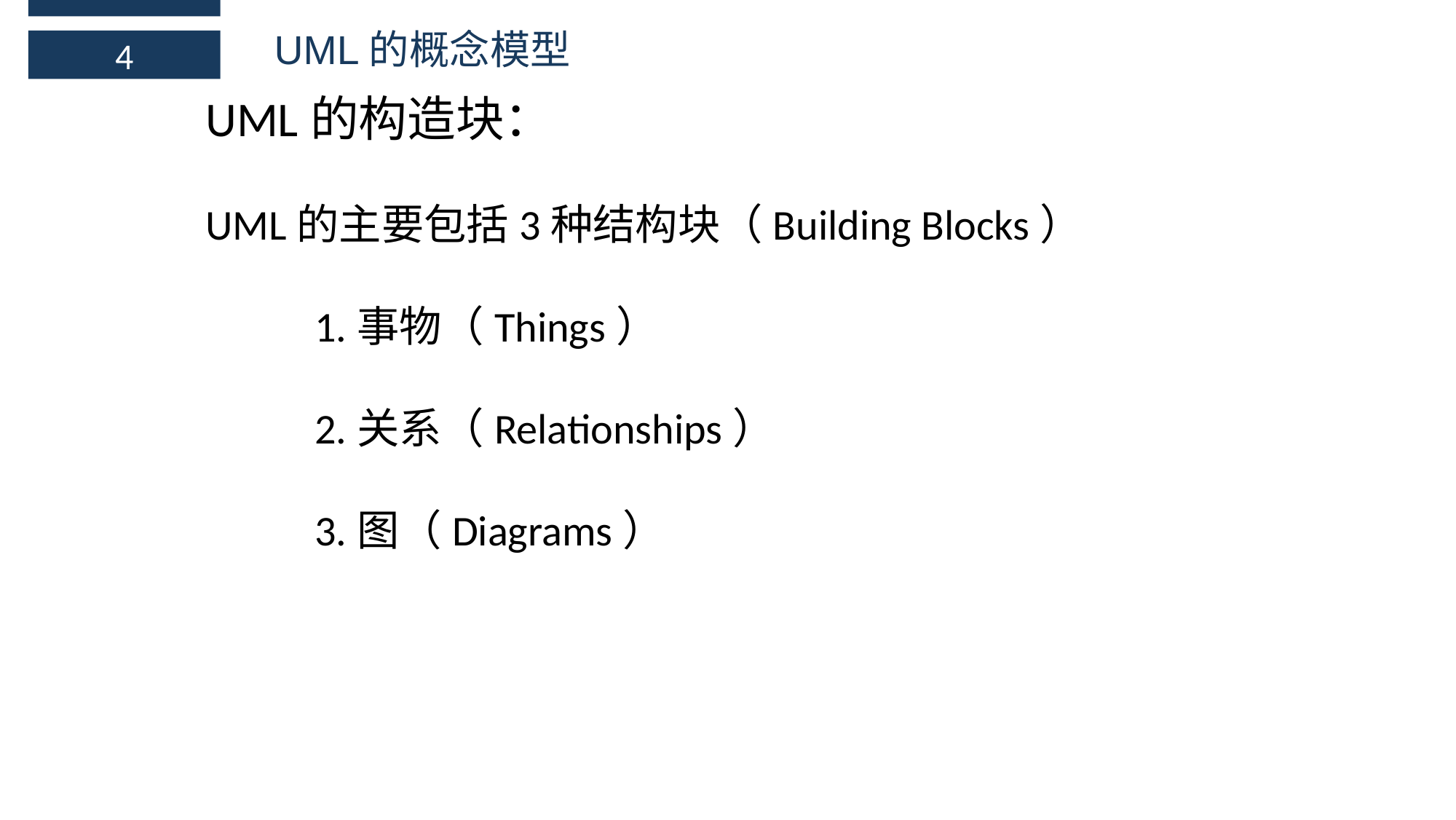

UML的概念模型
4
UML的构造块：

UML的主要包括3种结构块（Building Blocks）

	1.事物（Things）

	2.关系（Relationships）

	3.图（Diagrams）